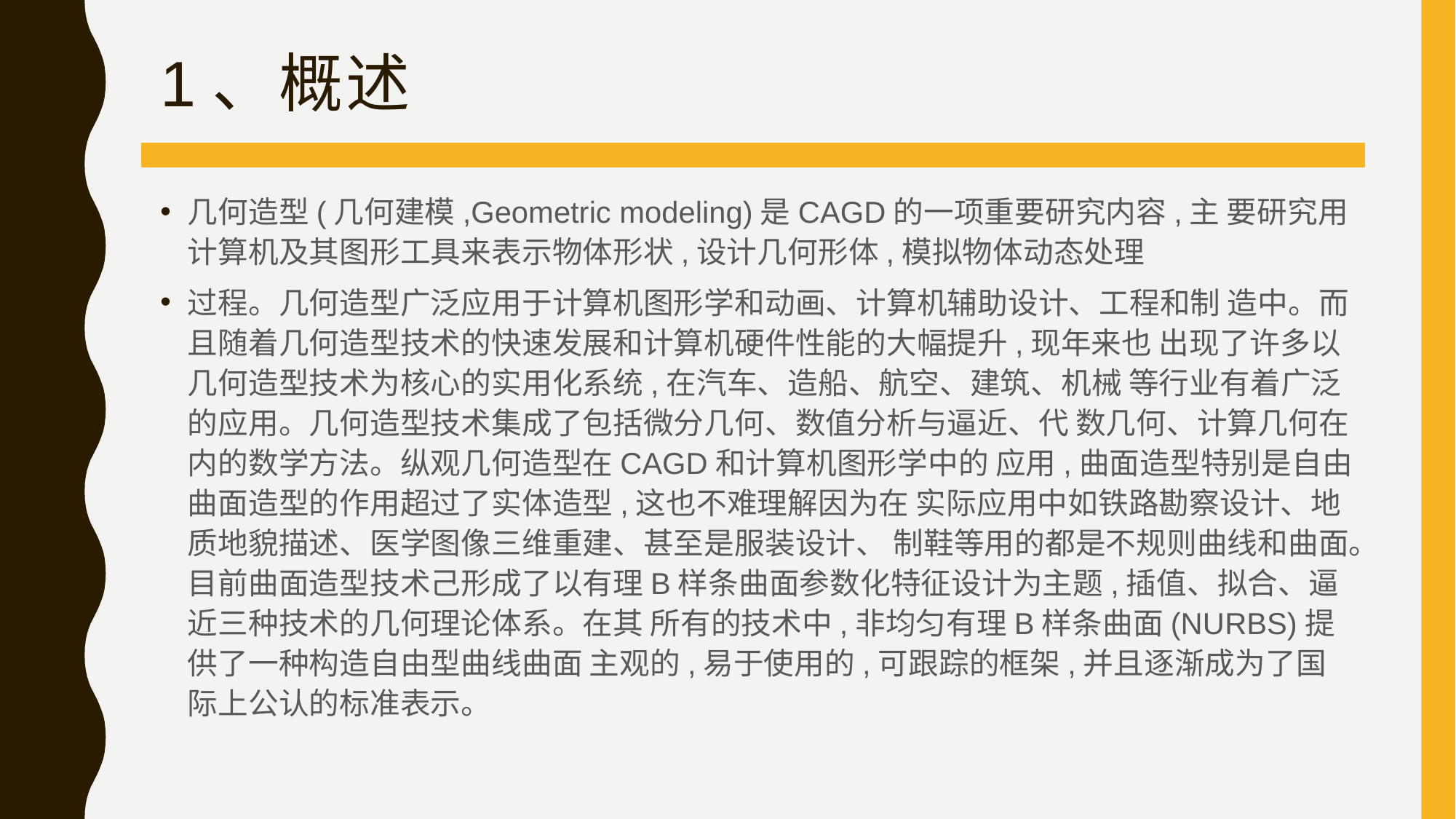

# 1、概述

几何造型(几何建模,Geometric modeling)是CAGD的一项重要研究内容,主 要研究用计算机及其图形工具来表示物体形状,设计几何形体,模拟物体动态处理
过程。几何造型广泛应用于计算机图形学和动画、计算机辅助设计、工程和制 造中。而且随着几何造型技术的快速发展和计算机硬件性能的大幅提升,现年来也 出现了许多以几何造型技术为核心的实用化系统,在汽车、造船、航空、建筑、机械 等行业有着广泛的应用。几何造型技术集成了包括微分几何、数值分析与逼近、代 数几何、计算几何在内的数学方法。纵观几何造型在CAGD和计算机图形学中的 应用,曲面造型特别是自由曲面造型的作用超过了实体造型,这也不难理解因为在 实际应用中如铁路勘察设计、地质地貌描述、医学图像三维重建、甚至是服装设计、 制鞋等用的都是不规则曲线和曲面。目前曲面造型技术己形成了以有理B样条曲面参数化特征设计为主题,插值、拟合、逼近三种技术的几何理论体系。在其 所有的技术中,非均匀有理B样条曲面(NURBS)提供了一种构造自由型曲线曲面 主观的,易于使用的,可跟踪的框架,并且逐渐成为了国际上公认的标准表示。